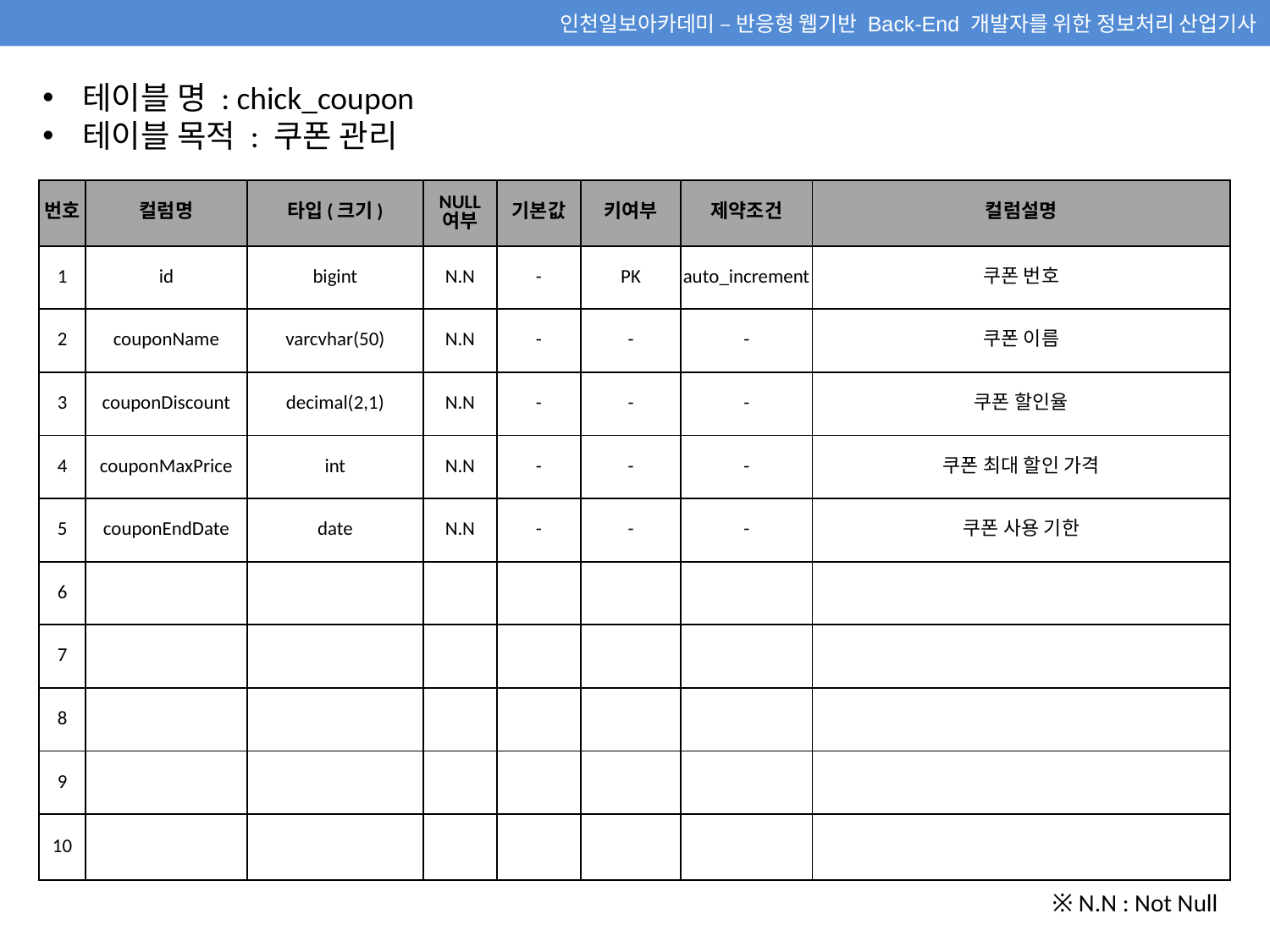

테이블 명 : chick_coupon
테이블 목적 : 쿠폰 관리
| 번호 | 컬럼명 | 타입(크기) | NULL 여부 | 기본값 | 키여부 | 제약조건 | 컬럼설명 |
| --- | --- | --- | --- | --- | --- | --- | --- |
| 1 | id | bigint | N.N | - | PK | auto\_increment | 쿠폰 번호 |
| 2 | couponName | varcvhar(50) | N.N | - | - | - | 쿠폰 이름 |
| 3 | couponDiscount | decimal(2,1) | N.N | - | - | - | 쿠폰 할인율 |
| 4 | couponMaxPrice | int | N.N | - | - | - | 쿠폰 최대 할인 가격 |
| 5 | couponEndDate | date | N.N | - | - | - | 쿠폰 사용 기한 |
| 6 |  |  |  |  |  |  |  |
| 7 |  |  |  |  |  |  |  |
| 8 |  |  |  |  |  |  |  |
| 9 |  |  |  |  |  |  |  |
| 10 |  |  |  |  |  |  |  |
※ N.N : Not Null